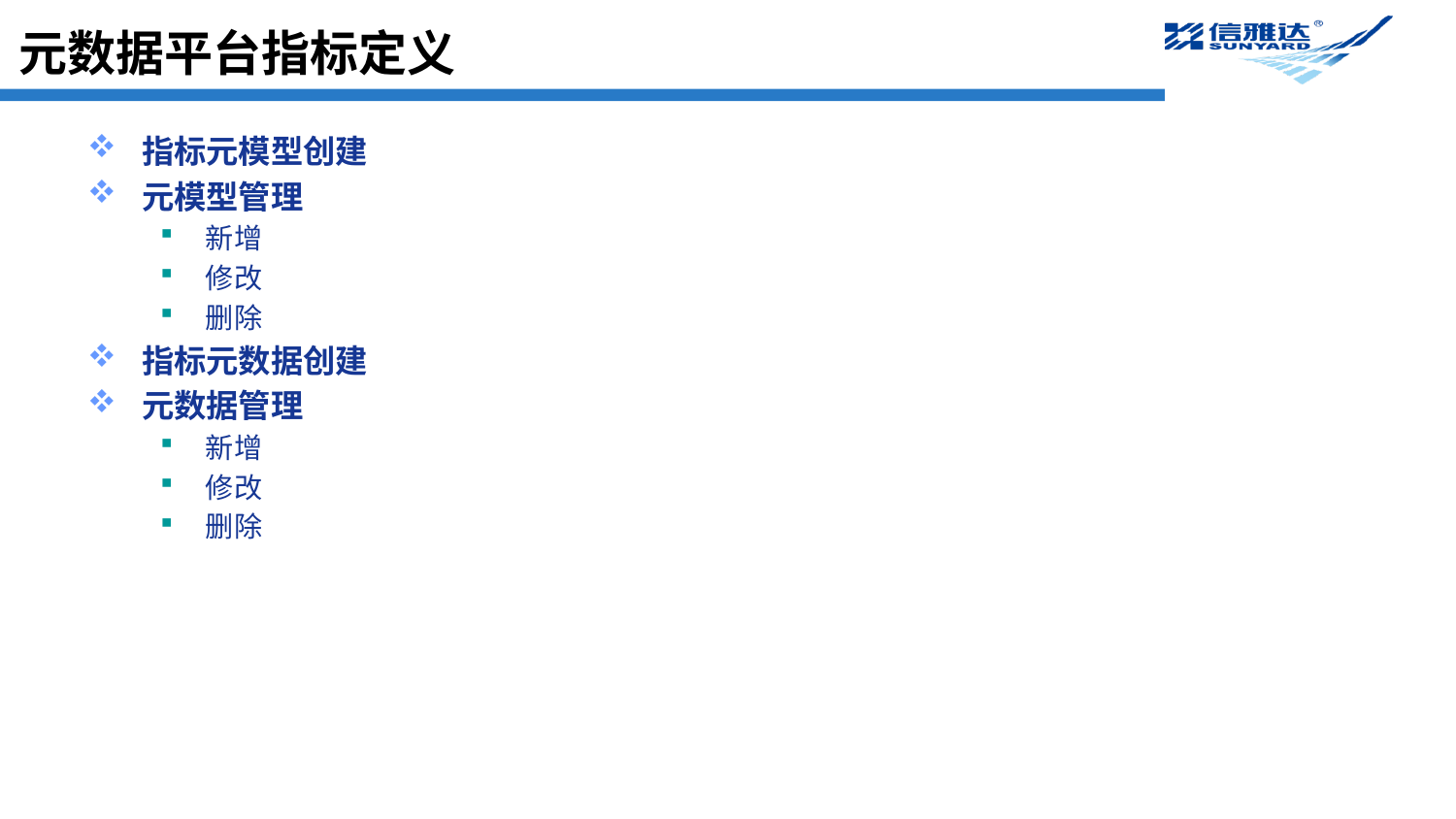

元数据平台指标定义
指标元模型创建
元模型管理
新增
修改
删除
指标元数据创建
元数据管理
新增
修改
删除